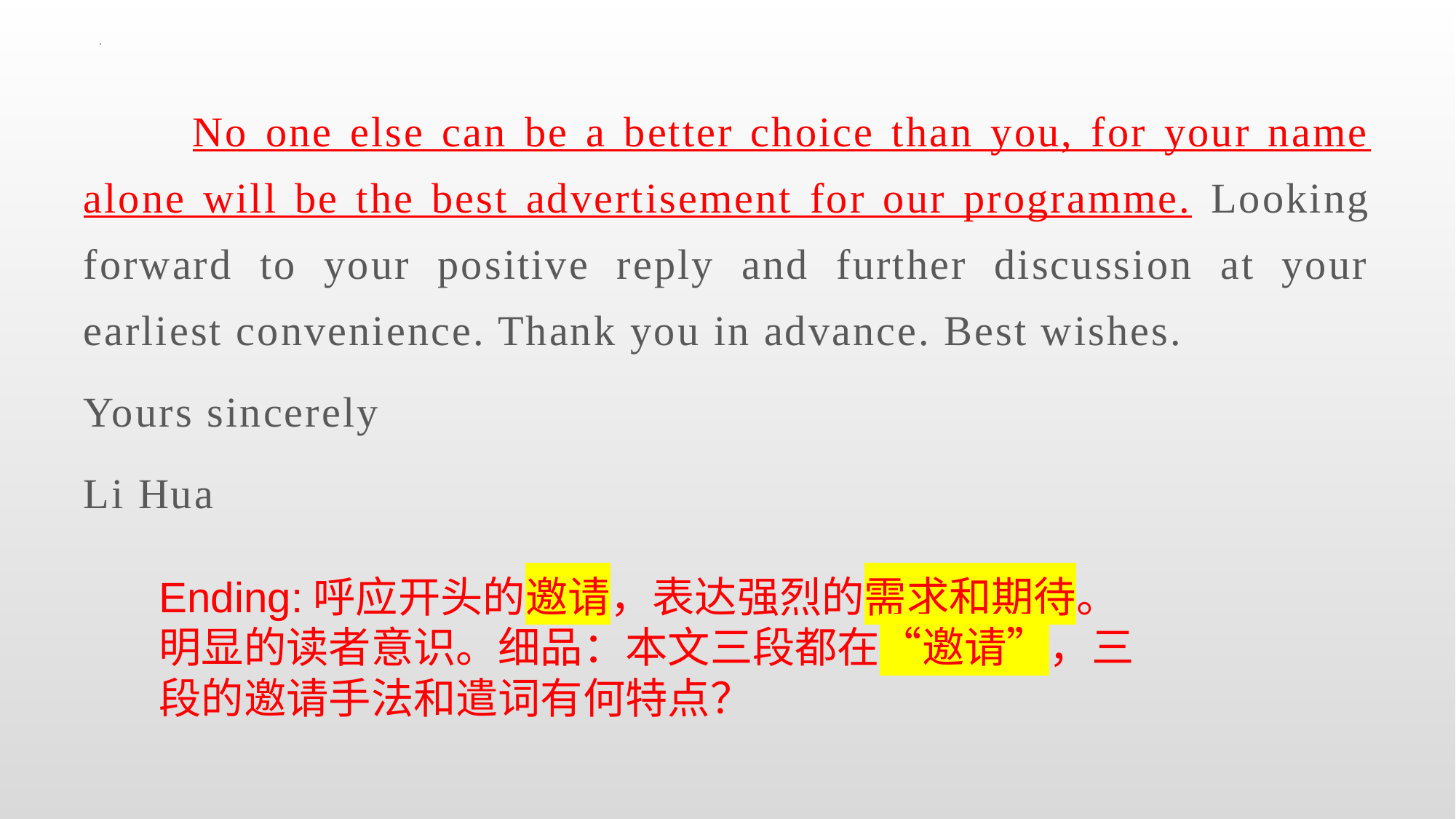

No one else can be a better choice than you, for your name alone will be the best advertisement for our programme. Looking forward to your positive reply and further discussion at your earliest convenience. Thank you in advance. Best wishes.
Yours sincerely
Li Hua

Ending:呼应开头的邀请，表达强烈的需求和期待。明显的读者意识。细品：本文三段都在“邀请”，三段的邀请手法和遣词有何特点？